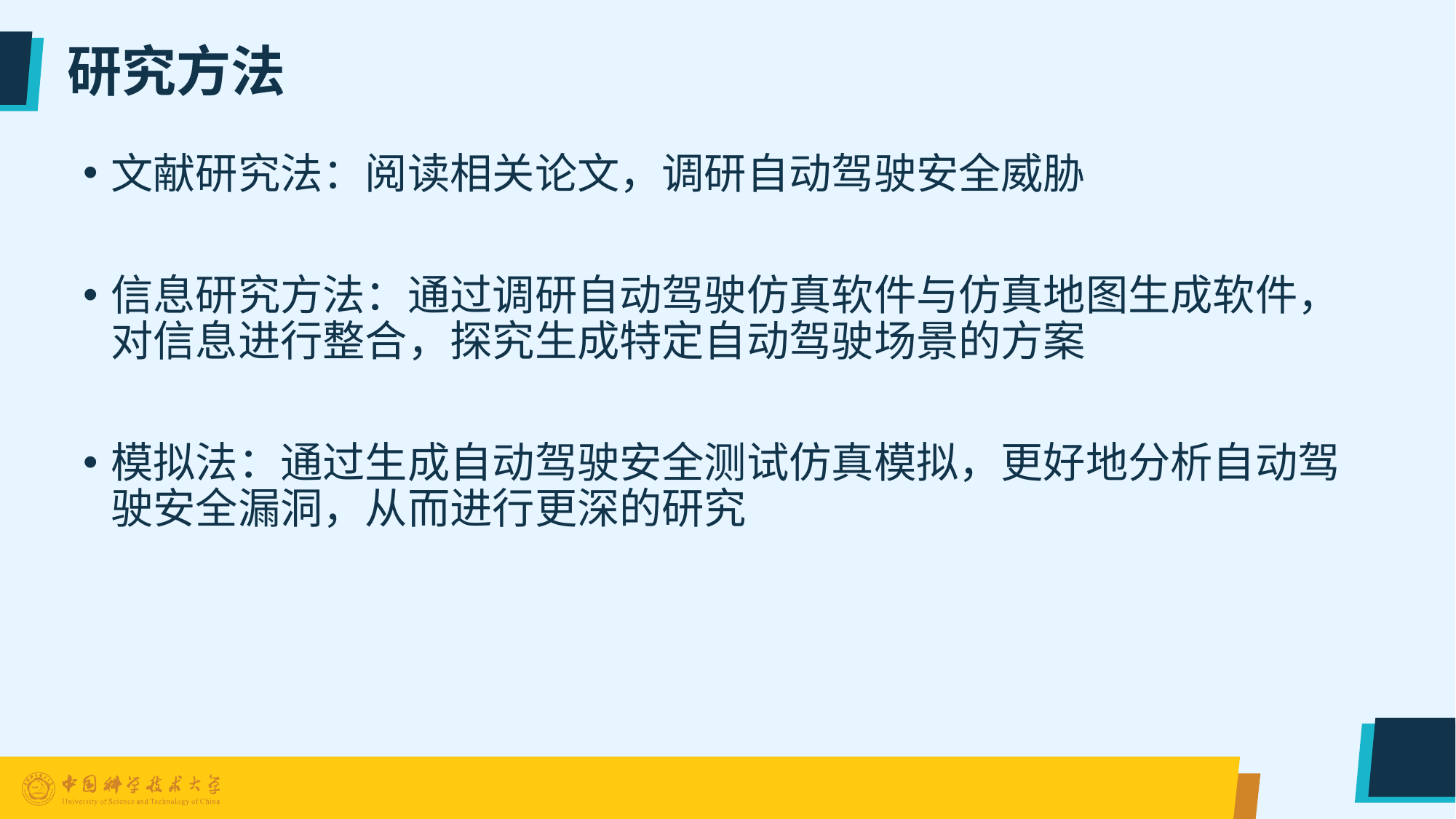

# 研究方法
文献研究法：阅读相关论文，调研自动驾驶安全威胁

信息研究方法：通过调研自动驾驶仿真软件与仿真地图生成软件，对信息进行整合，探究生成特定自动驾驶场景的方案

模拟法：通过生成自动驾驶安全测试仿真模拟，更好地分析自动驾驶安全漏洞，从而进行更深的研究
8